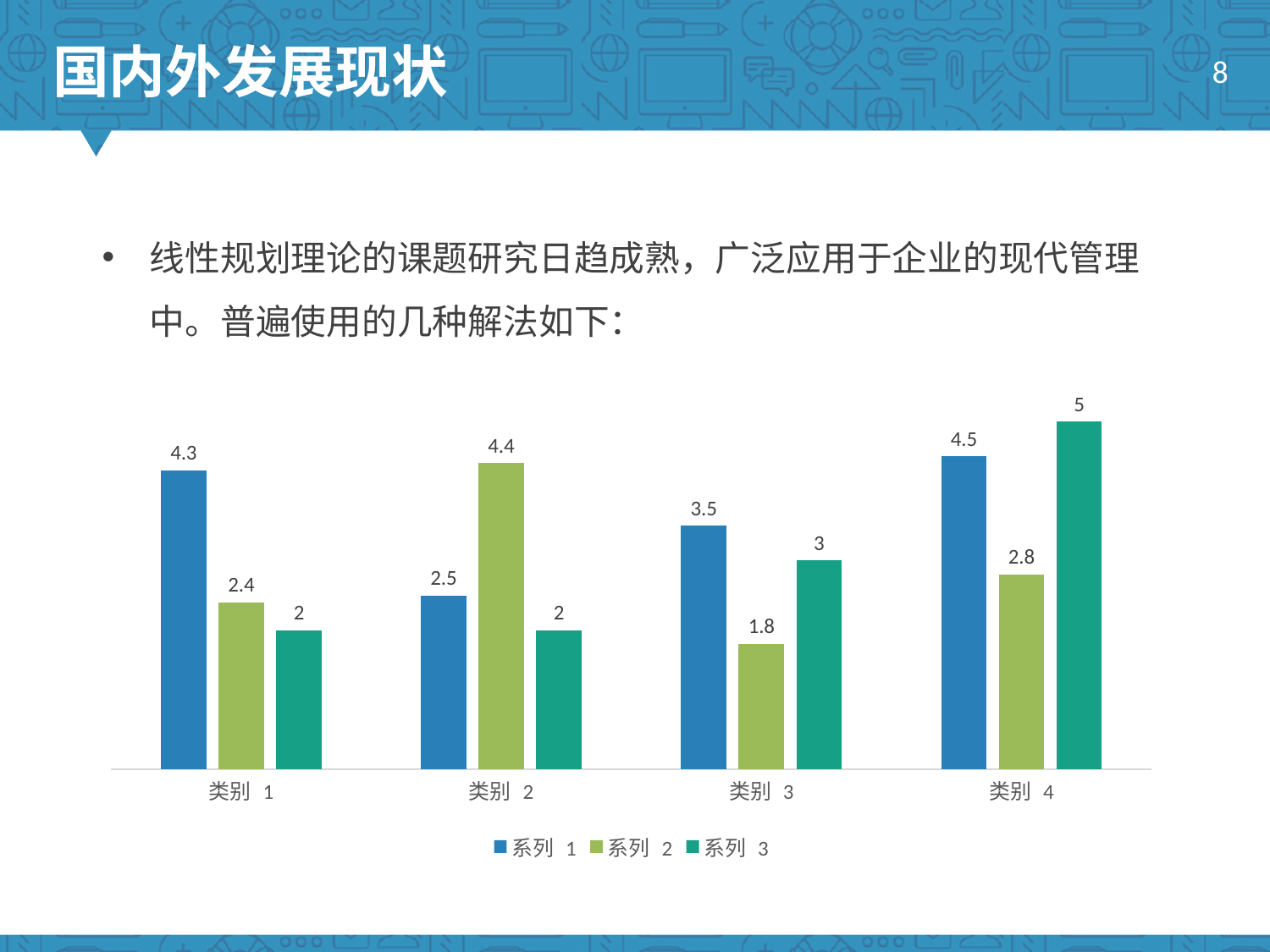

国内外发展现状
8
线性规划理论的课题研究日趋成熟，广泛应用于企业的现代管理中。普遍使用的几种解法如下：

### Chart

| Category | 系列 1 | 系列 2 | 系列 3 |
|---|---|---|---|
| 类别 1 | 4.3 | 2.4 | 2.0 |
| 类别 2 | 2.5 | 4.4 | 2.0 |
| 类别 3 | 3.5 | 1.8 | 3.0 |
| 类别 4 | 4.5 | 2.8 | 5.0 |